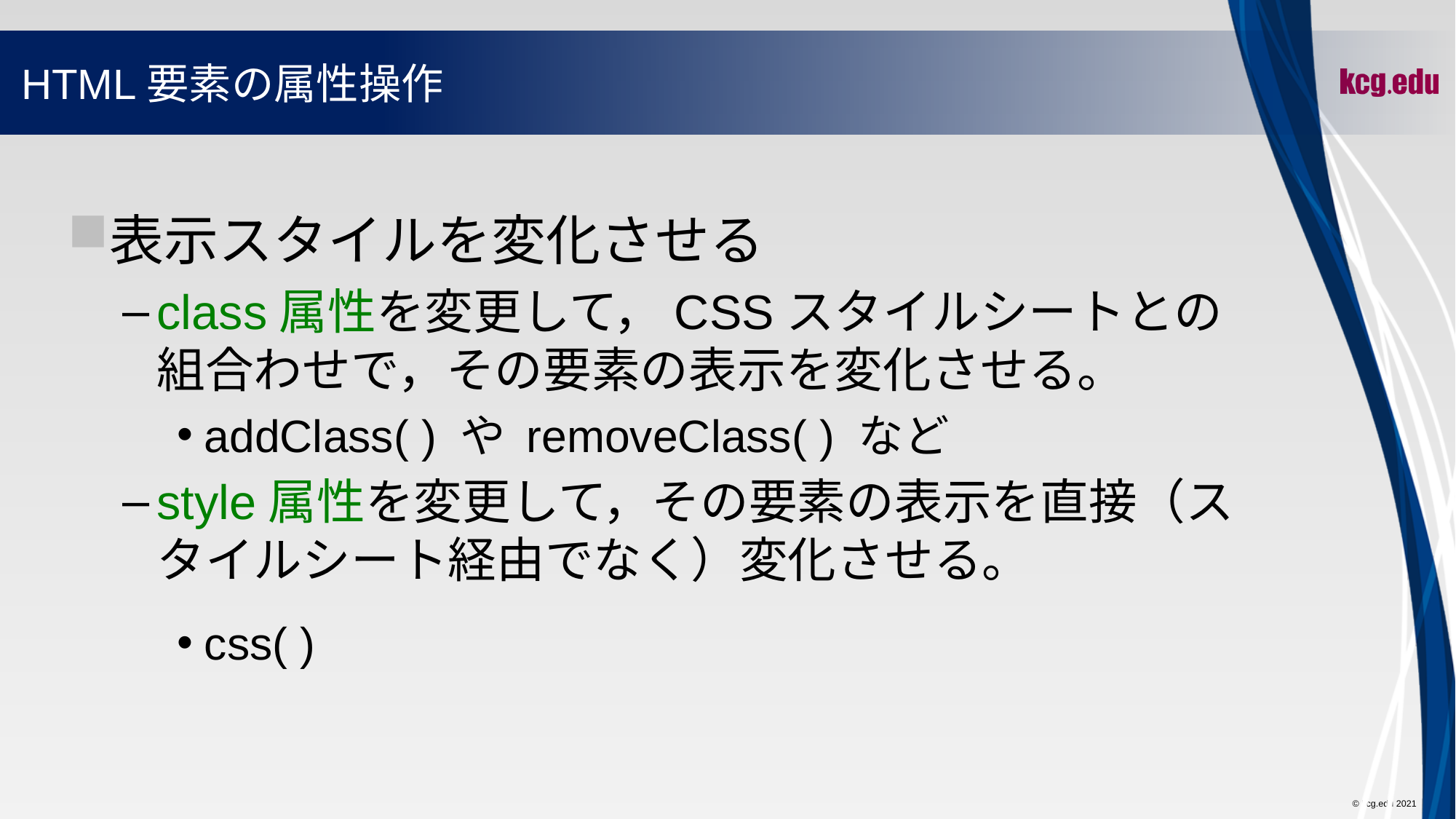

# HTML要素の属性操作
表示スタイルを変化させる
class属性を変更して，CSSスタイルシートとの組合わせで，その要素の表示を変化させる。
addClass( ) や removeClass( ) など
style属性を変更して，その要素の表示を直接（スタイルシート経由でなく）変化させる。
css( )